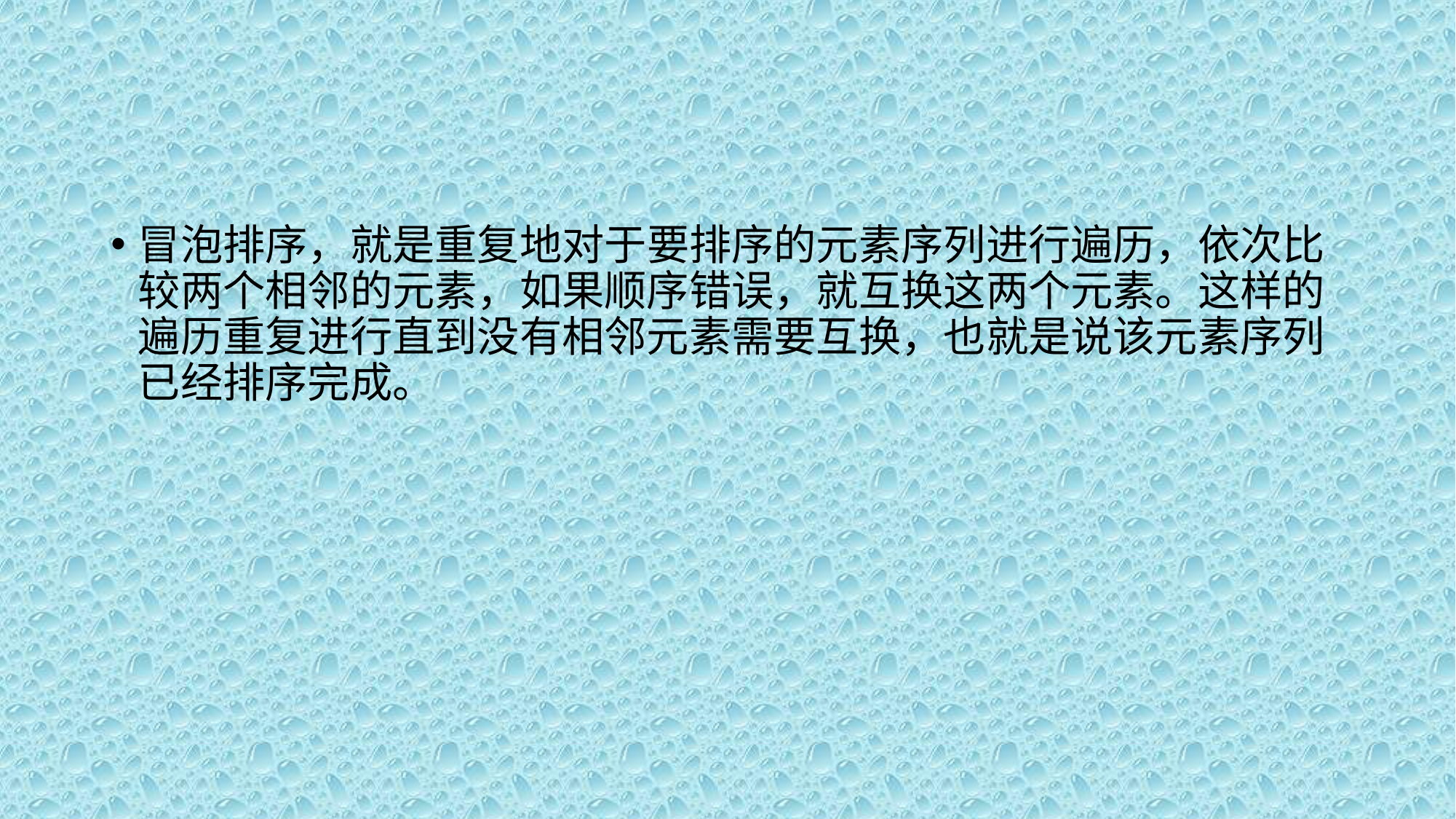

#
冒泡排序，就是重复地对于要排序的元素序列进行遍历，依次比较两个相邻的元素，如果顺序错误，就互换这两个元素。这样的遍历重复进行直到没有相邻元素需要互换，也就是说该元素序列已经排序完成。